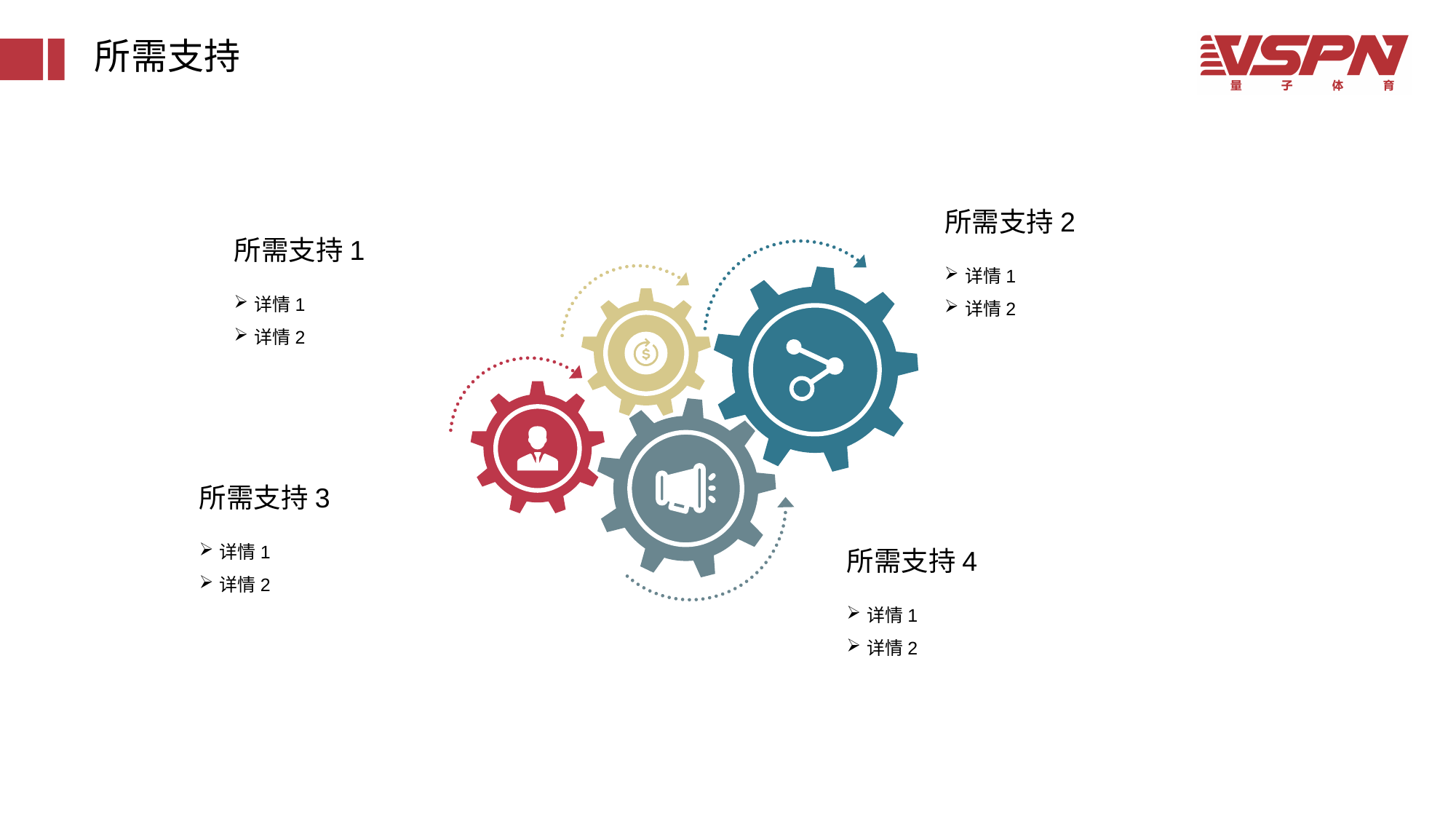

所需支持
所需支持2
详情1
详情2
所需支持1
详情1
详情2

所需支持3
详情1
详情2
所需支持4
详情1
详情2